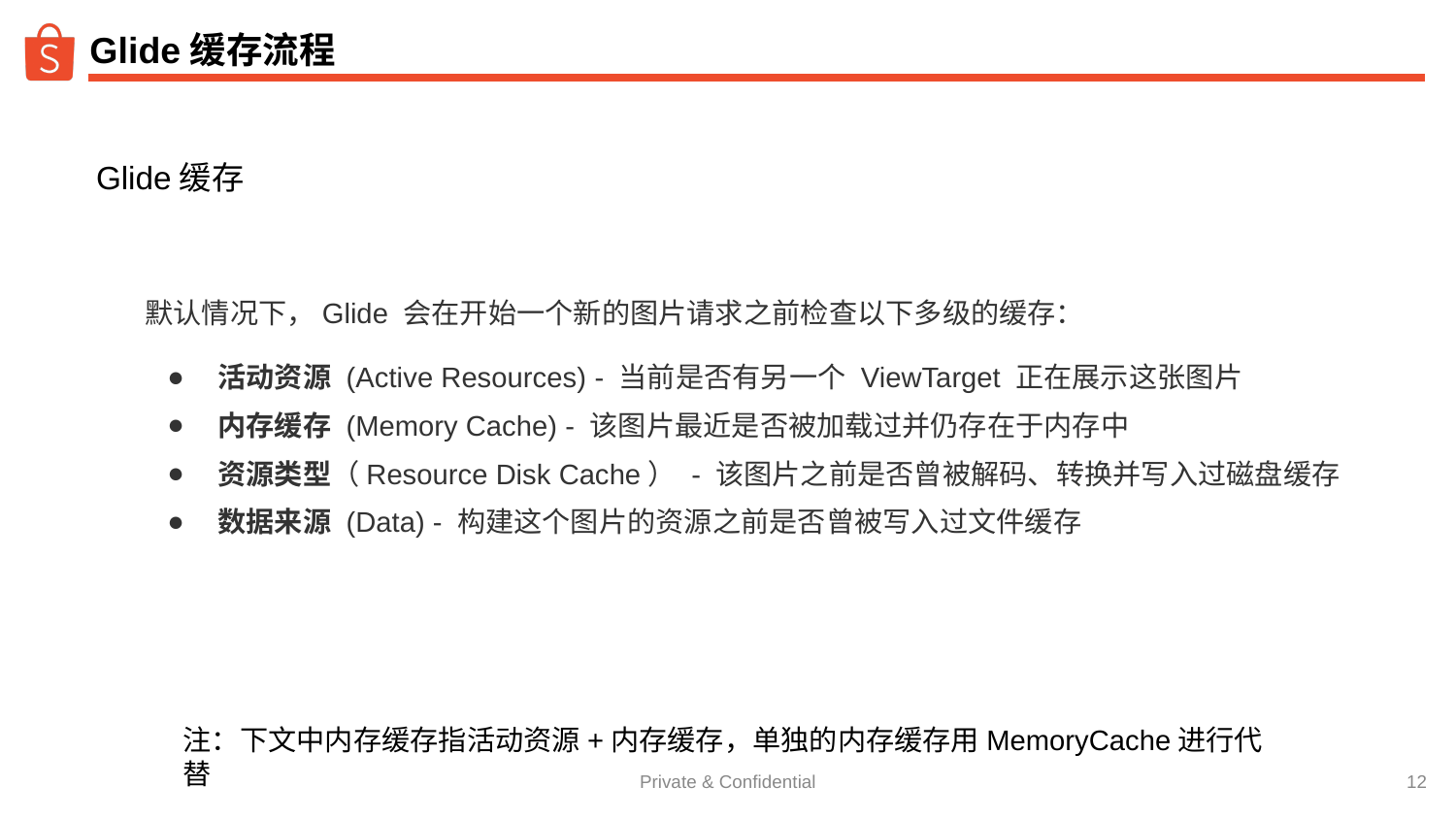

# Glide缓存流程
Glide缓存
默认情况下，Glide 会在开始一个新的图片请求之前检查以下多级的缓存：
活动资源 (Active Resources) - 当前是否有另一个 ViewTarget 正在展示这张图片
内存缓存 (Memory Cache) - 该图片最近是否被加载过并仍存在于内存中
资源类型（Resource Disk Cache） - 该图片之前是否曾被解码、转换并写入过磁盘缓存
数据来源 (Data) - 构建这个图片的资源之前是否曾被写入过文件缓存
注：下文中内存缓存指活动资源+内存缓存，单独的内存缓存用MemoryCache进行代替
12